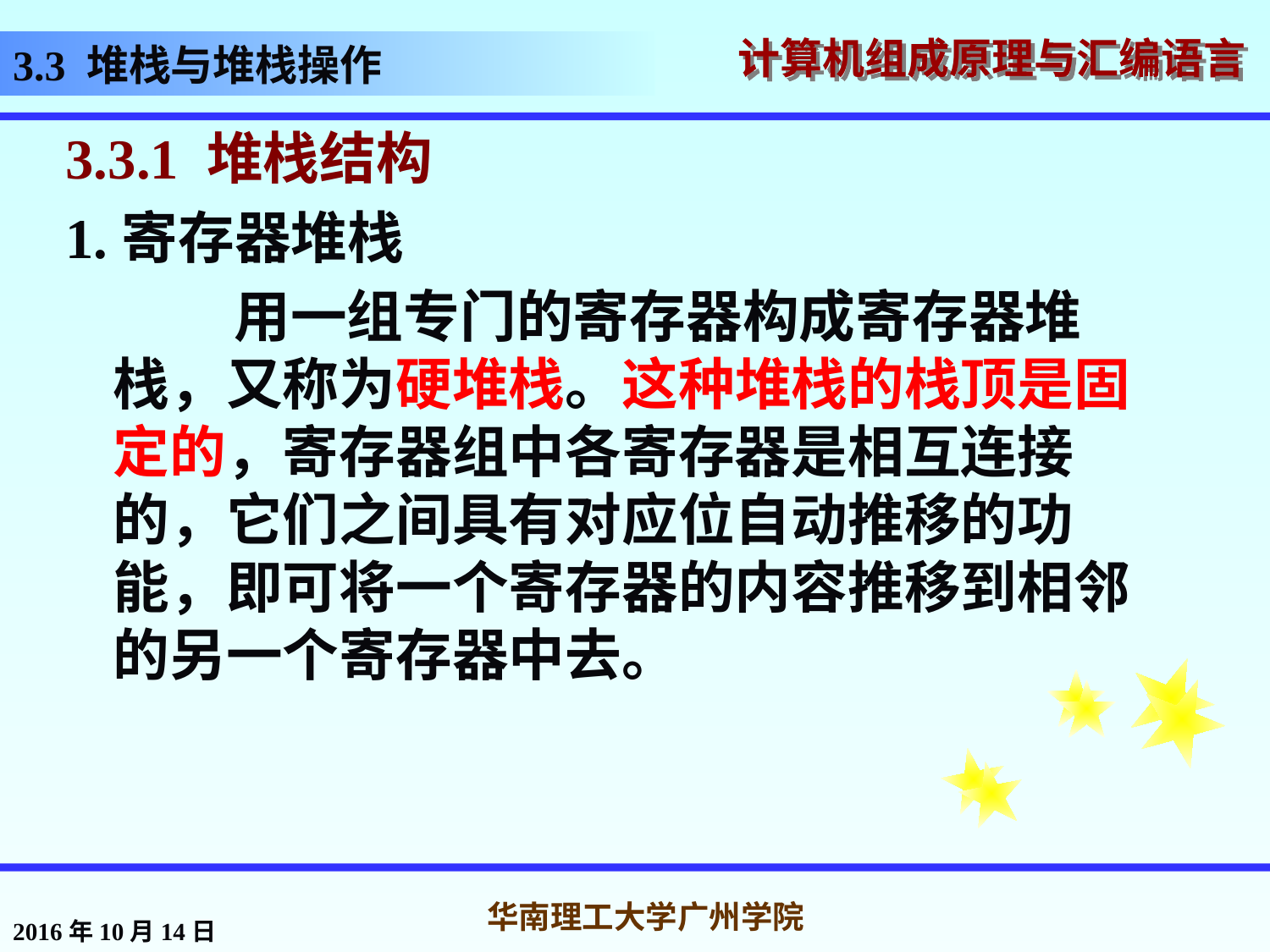

3.3 堆栈与堆栈操作
3.3.1 堆栈结构
1.寄存器堆栈
            用一组专门的寄存器构成寄存器堆栈，又称为硬堆栈。这种堆栈的栈顶是固定的，寄存器组中各寄存器是相互连接的，它们之间具有对应位自动推移的功能，即可将一个寄存器的内容推移到相邻的另一个寄存器中去。
2016年10月14日
华南理工大学广州学院